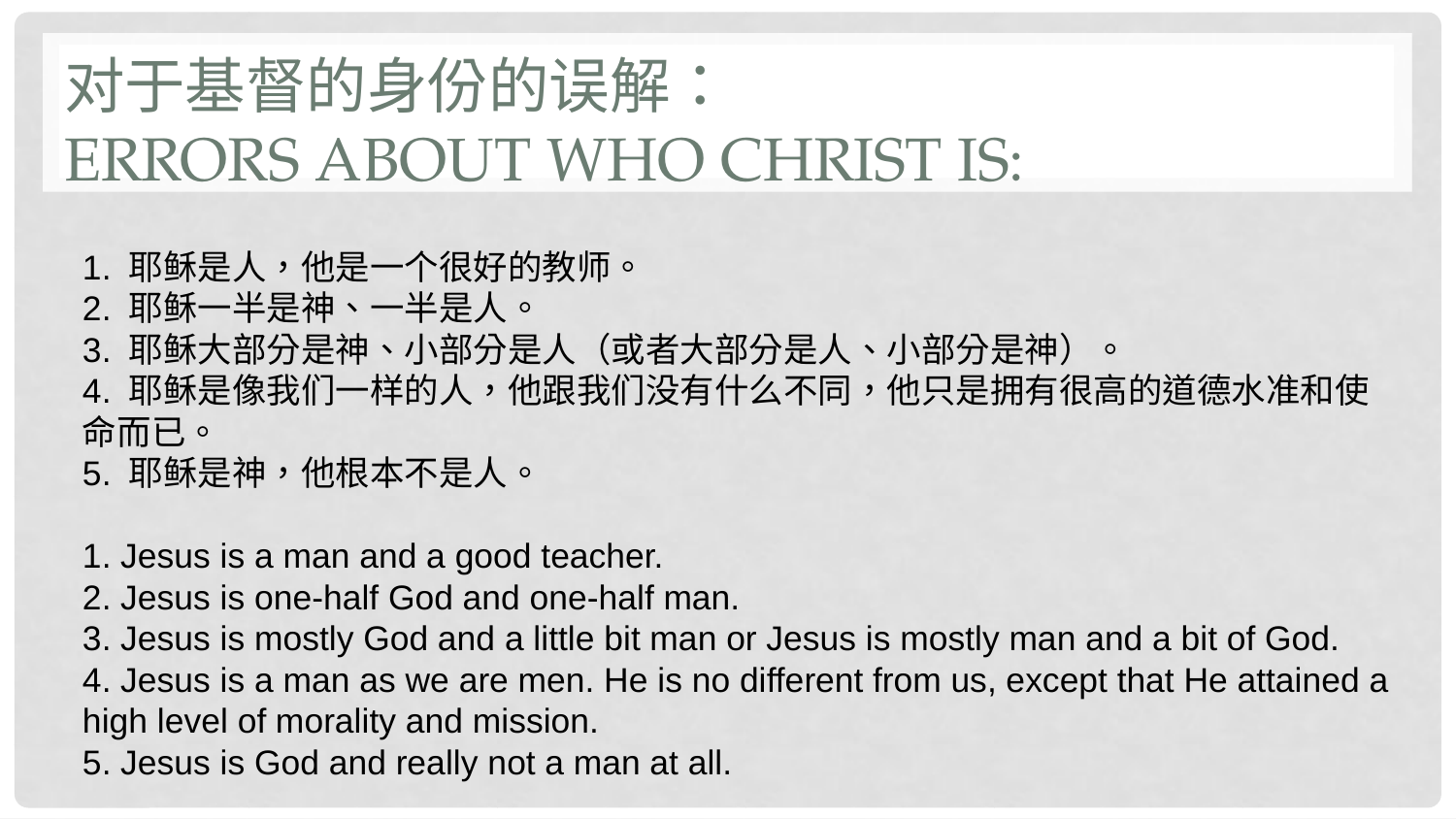

# 对于基督的身份的误解： Errors about who Christ is:
1. 耶稣是人，他是一个很好的教师。
2. 耶稣一半是神、一半是人。
3. 耶稣大部分是神、小部分是人（或者大部分是人、小部分是神）。
4. 耶稣是像我们一样的人，他跟我们没有什么不同，他只是拥有很高的道德水准和使命而已。
5. 耶稣是神，他根本不是人。

1. Jesus is a man and a good teacher.
2. Jesus is one-half God and one-half man.
3. Jesus is mostly God and a little bit man or Jesus is mostly man and a bit of God.
4. Jesus is a man as we are men. He is no different from us, except that He attained a high level of morality and mission.
5. Jesus is God and really not a man at all.